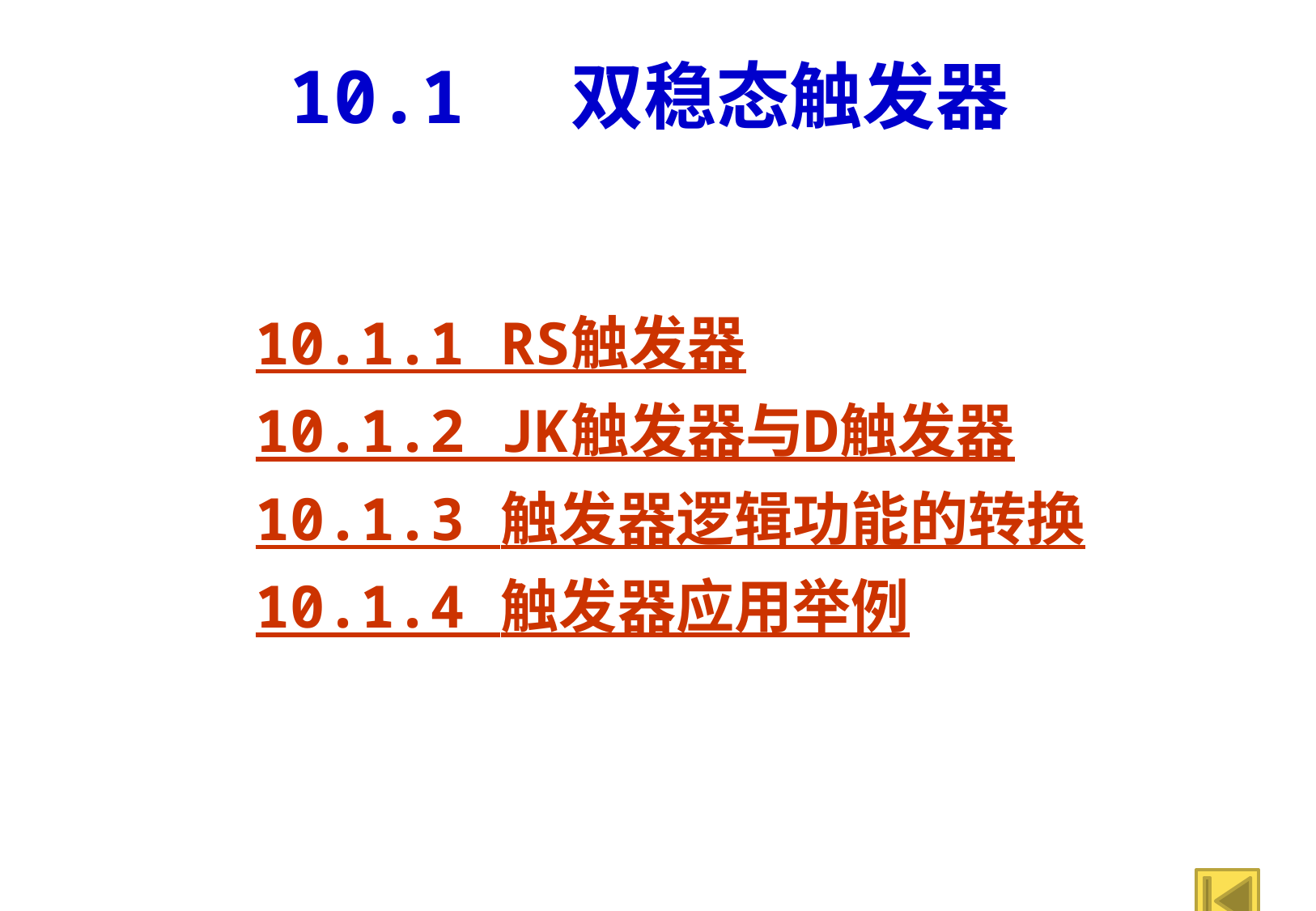

# 10.1  双稳态触发器
10.1.1 RS触发器
10.1.2 JK触发器与D触发器
10.1.3 触发器逻辑功能的转换
10.1.4 触发器应用举例